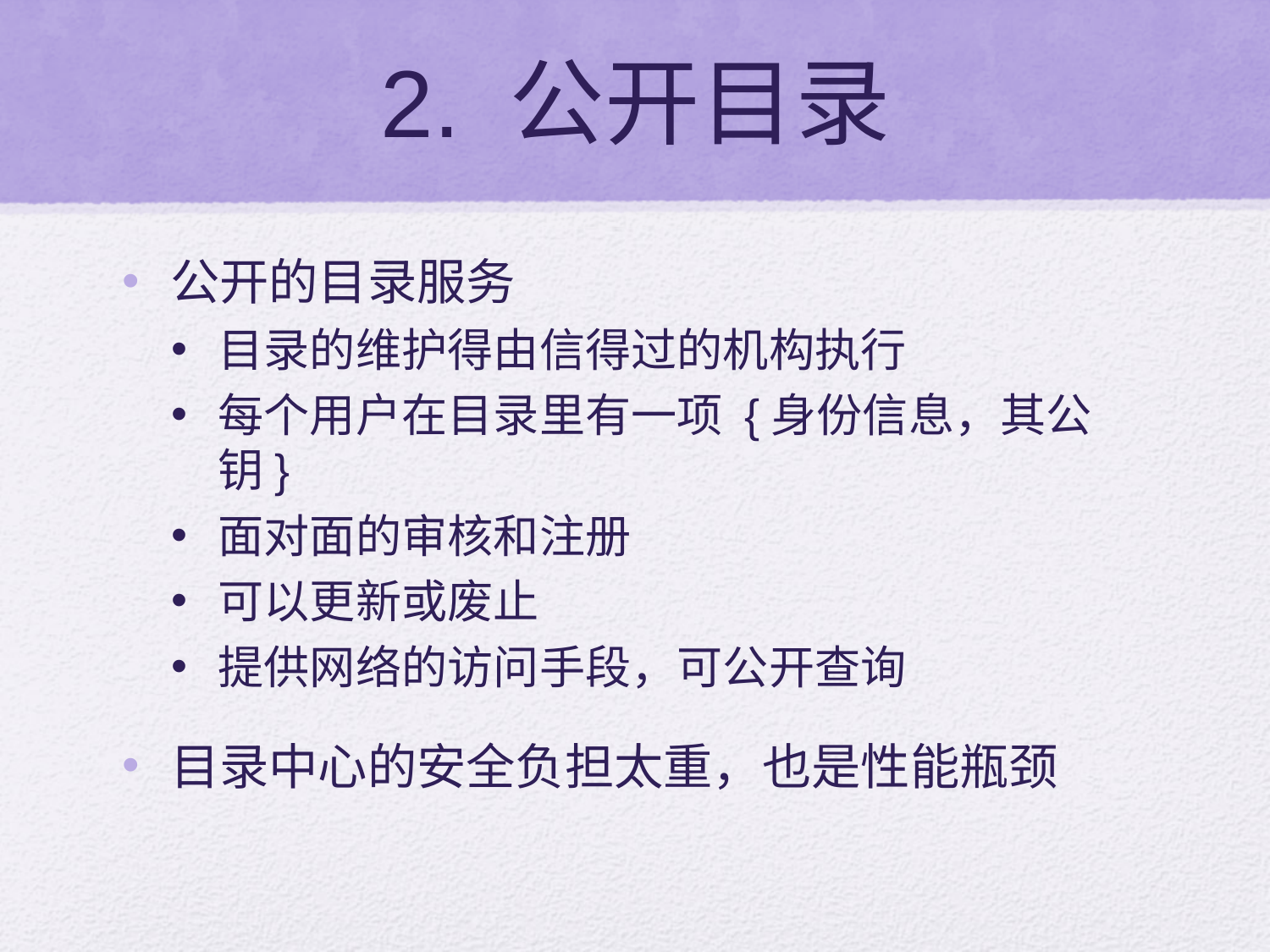

# 2. 公开目录
公开的目录服务
目录的维护得由信得过的机构执行
每个用户在目录里有一项 {身份信息，其公钥}
面对面的审核和注册
可以更新或废止
提供网络的访问手段，可公开查询
目录中心的安全负担太重，也是性能瓶颈